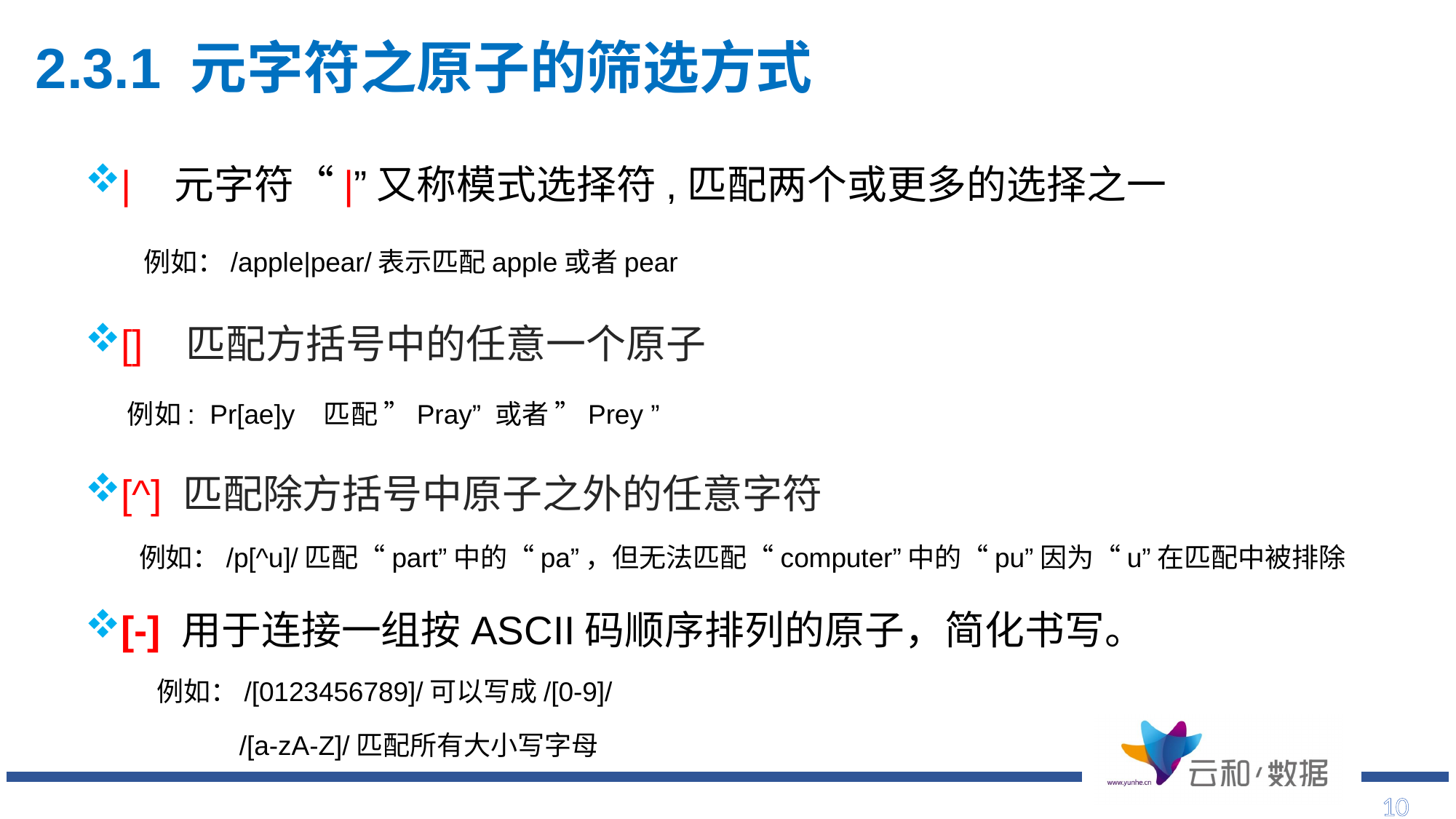

2.3.1 元字符之原子的筛选方式
# |   元字符“|”又称模式选择符,匹配两个或更多的选择之一
       例如：/apple|pear/表示匹配apple或者pear
[]   匹配方括号中的任意一个原子
      例如:  Pr[ae]y   匹配 ”Pray” 或者 ”Prey ”
[^] 匹配除方括号中原子之外的任意字符
例如：/p[^u]/匹配“part”中的“pa”，但无法匹配“computer”中的“pu”因为“u”在匹配中被排除
[-] 用于连接一组按ASCII码顺序排列的原子，简化书写。
例如：/[0123456789]/可以写成/[0-9]/
	     /[a-zA-Z]/匹配所有大小写字母